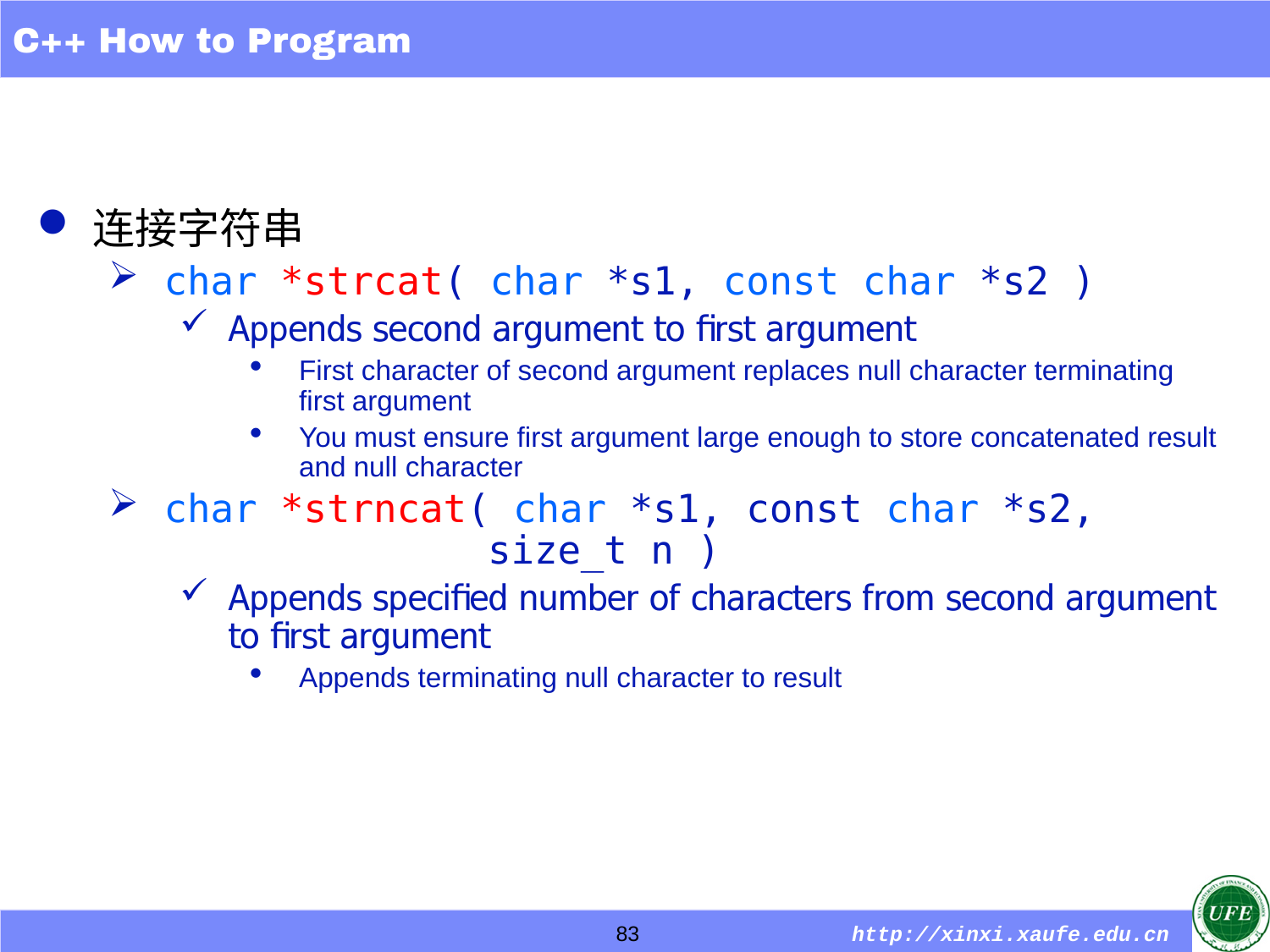

连接字符串
char *strcat( char *s1, const char *s2 )
Appends second argument to first argument
First character of second argument replaces null character terminating first argument
You must ensure first argument large enough to store concatenated result and null character
char *strncat( char *s1, const char *s2, 			   size_t n )
Appends specified number of characters from second argument to first argument
Appends terminating null character to result

83